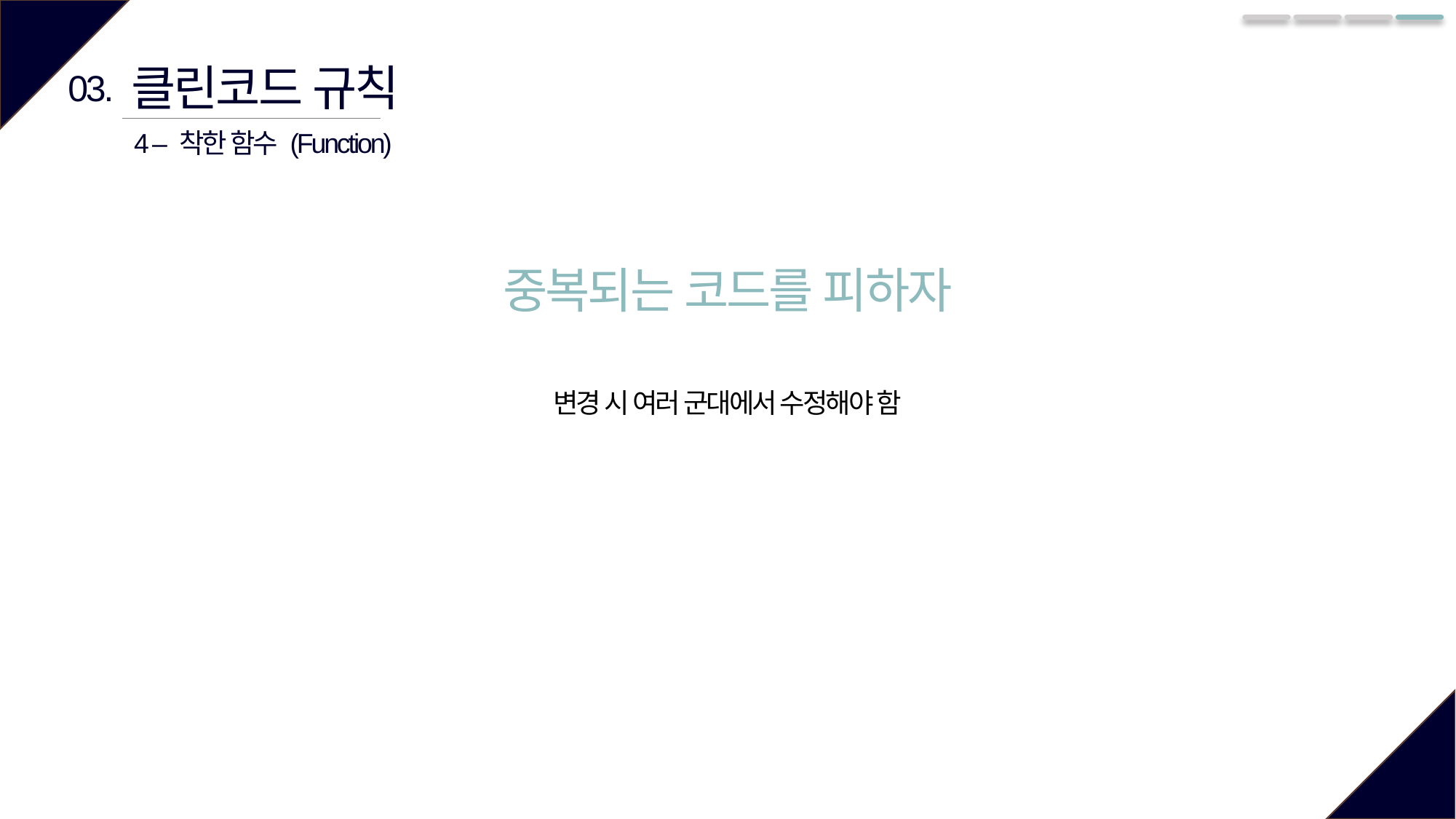

클린코드 규칙
03.
4 – 착한 함수 (Function)
중복되는 코드를 피하자
변경 시 여러 군대에서 수정해야 함